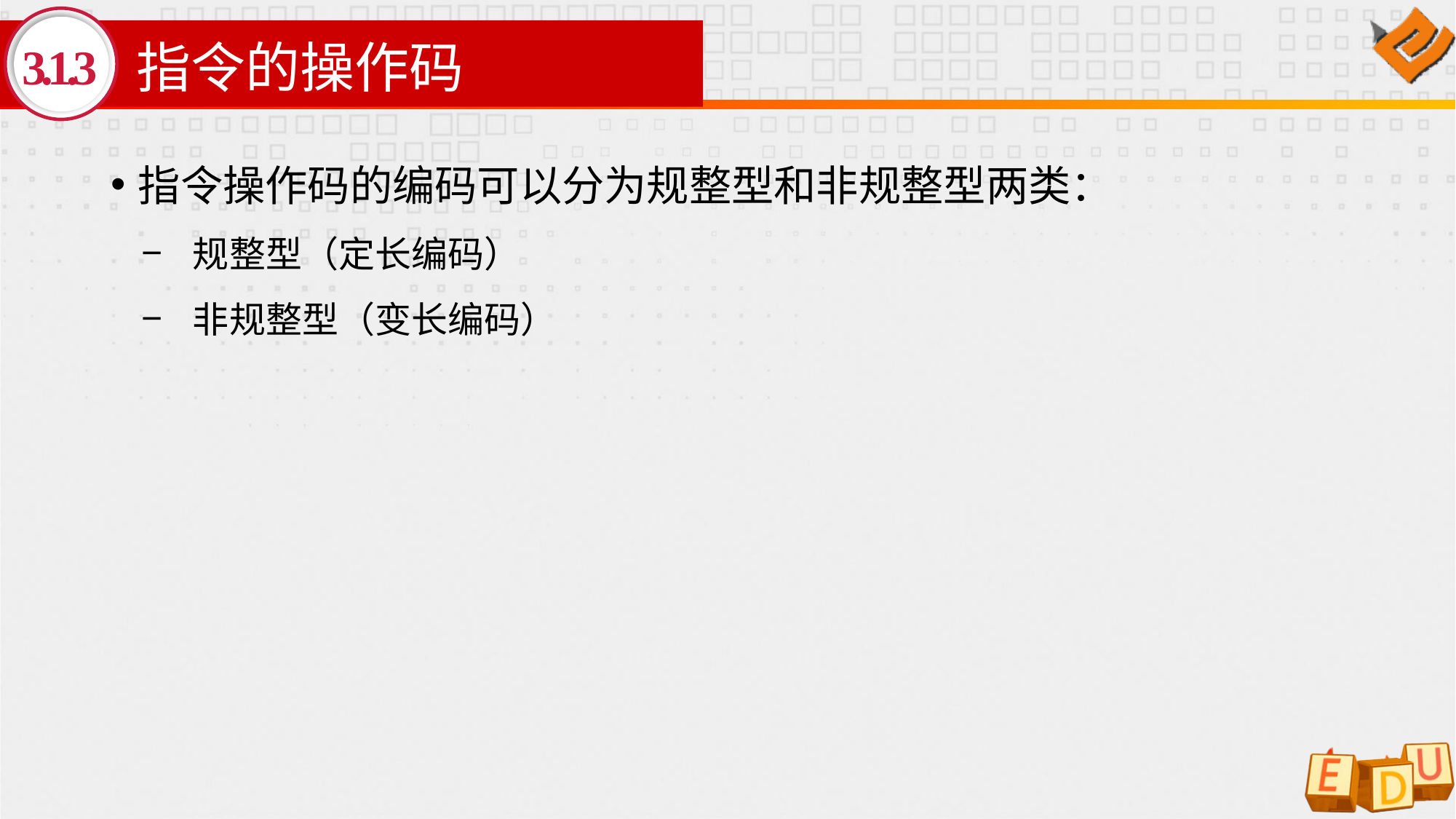

# 指令的操作码
3.1.3
指令操作码的编码可以分为规整型和非规整型两类：
规整型（定长编码）
非规整型（变长编码）